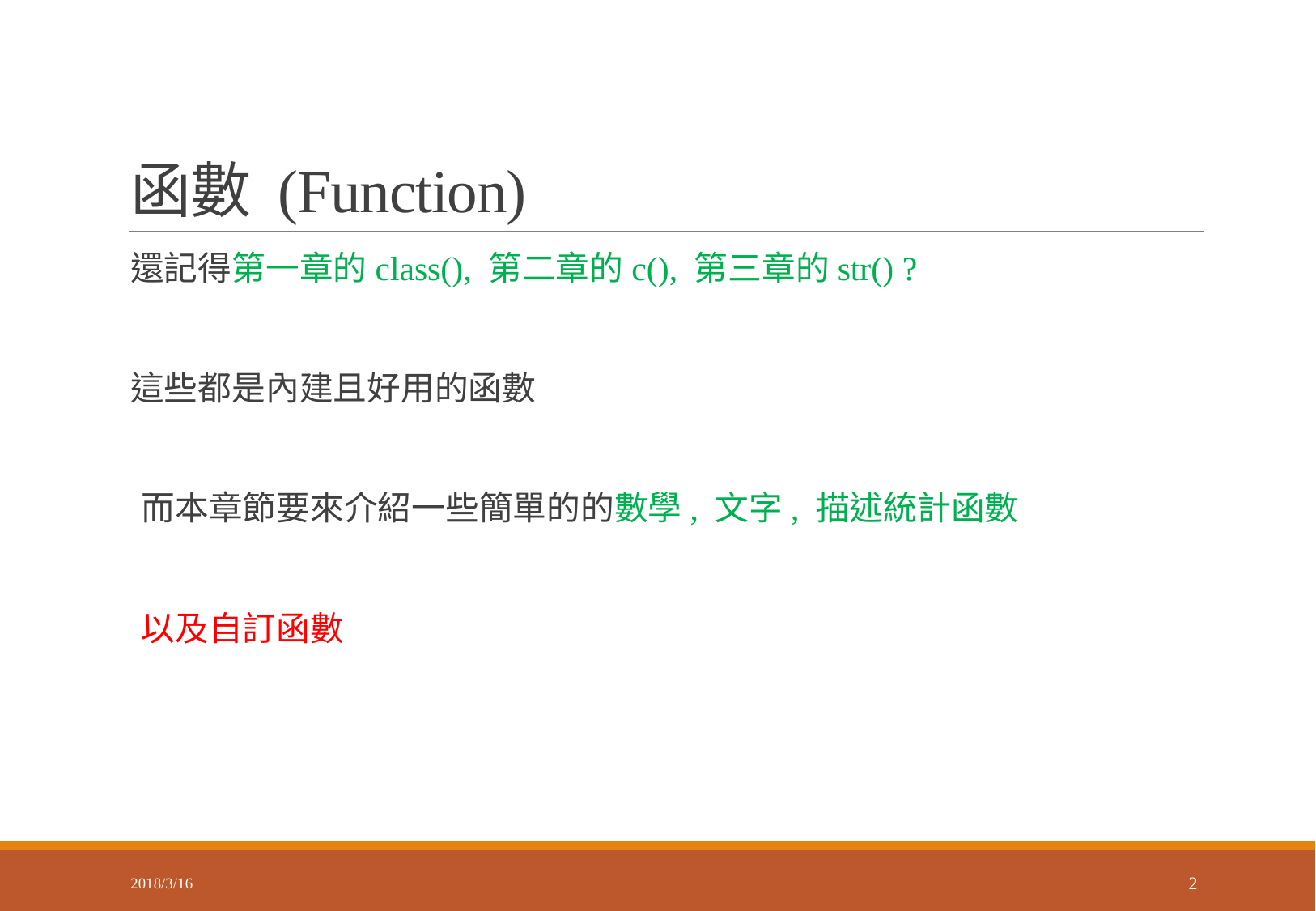

# 函數 (Function)
還記得第一章的class(), 第二章的c(), 第三章的str() ?

這些都是內建且好用的函數

  而本章節要來介紹一些簡單的的數學, 文字, 描述統計函數

  以及自訂函數

2018/3/16
2